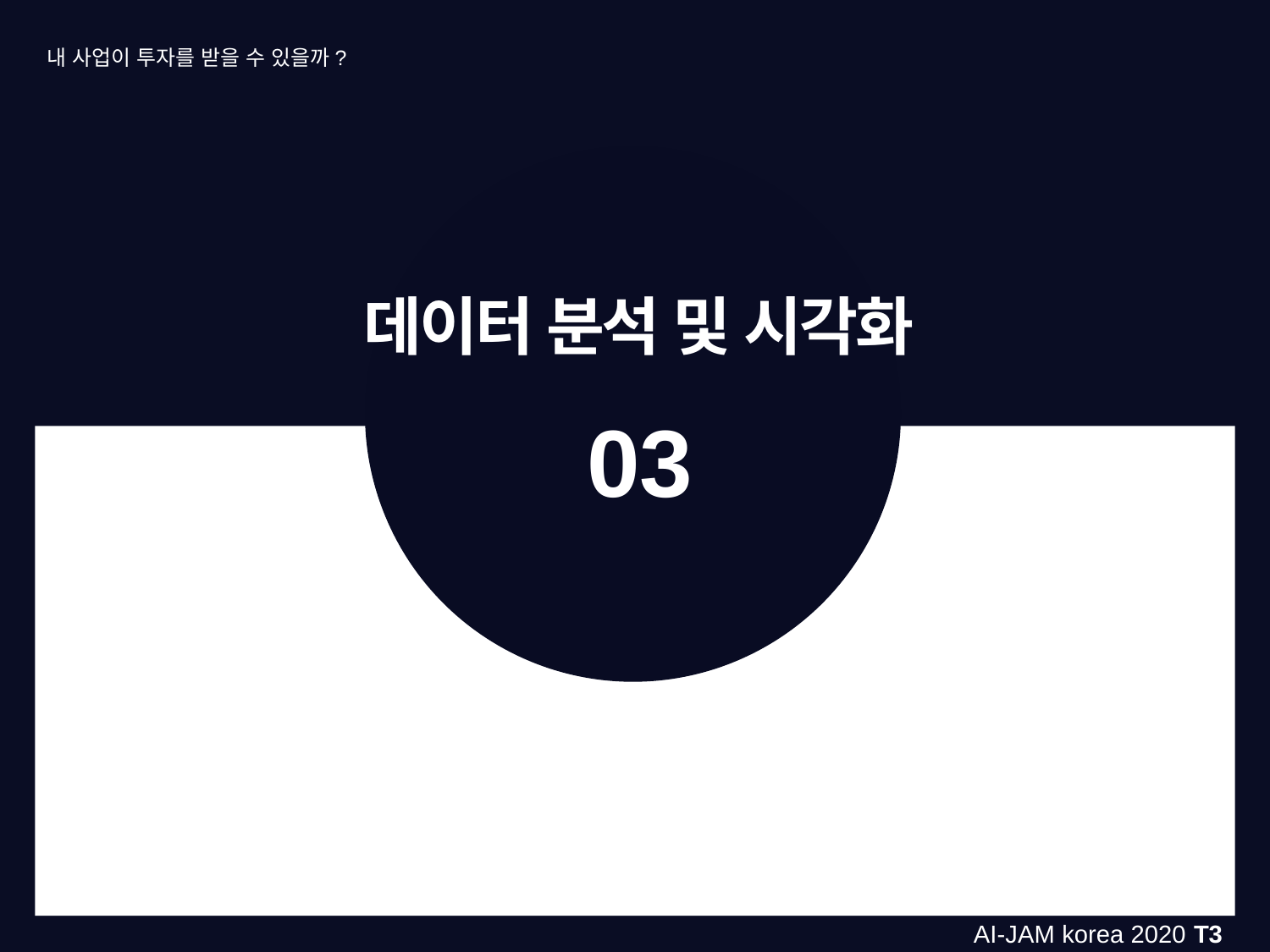

내 사업이 투자를 받을 수 있을까?

 데이터 분석 및 시각화
03

AI-JAM korea 2020 T3